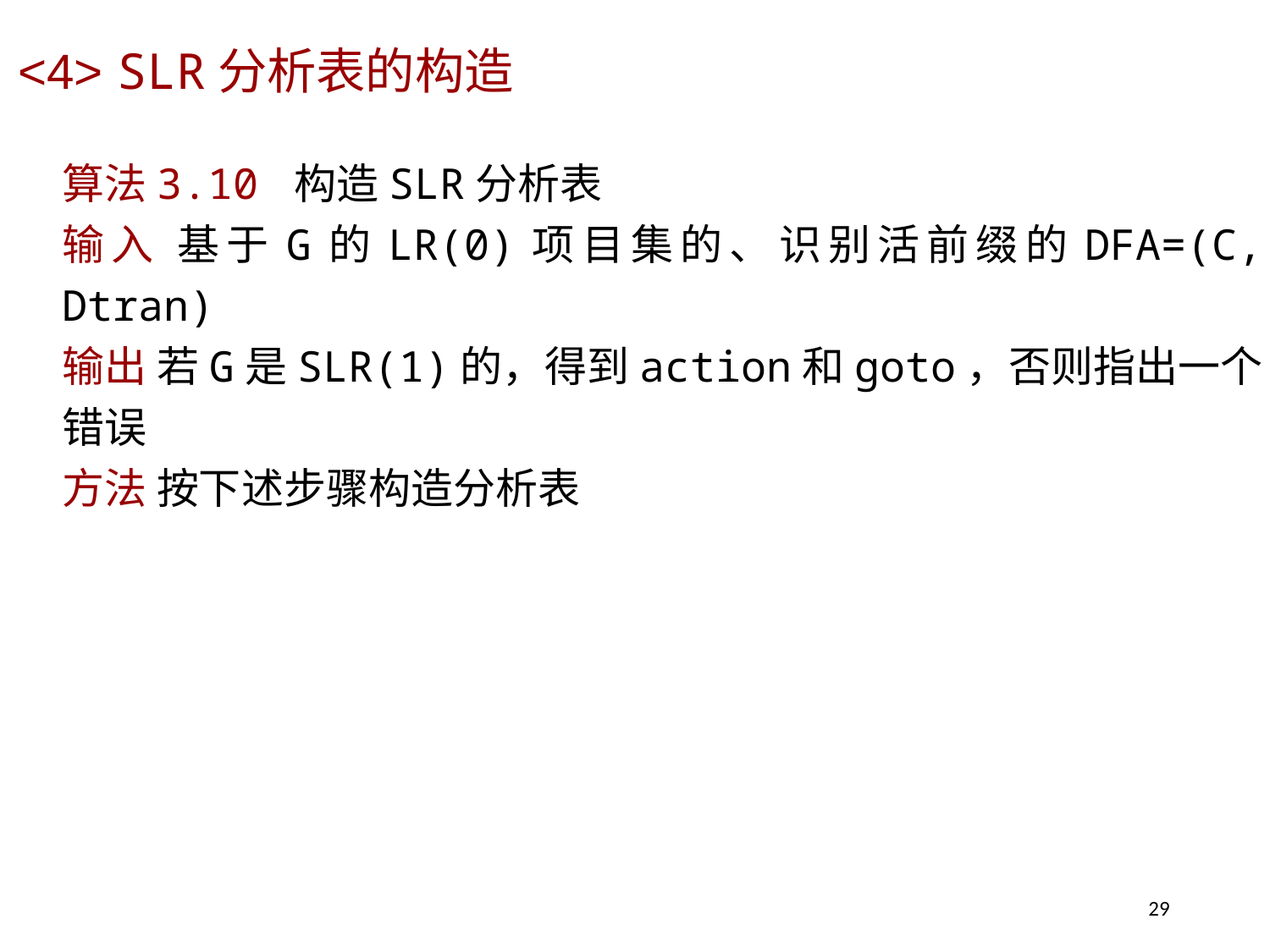

# <4> SLR分析表的构造
算法3.10 构造SLR分析表
输入 基于G的LR(0)项目集的、识别活前缀的DFA=(C, Dtran)
输出 若G是SLR(1)的，得到action和goto，否则指出一个错误
方法 按下述步骤构造分析表
29